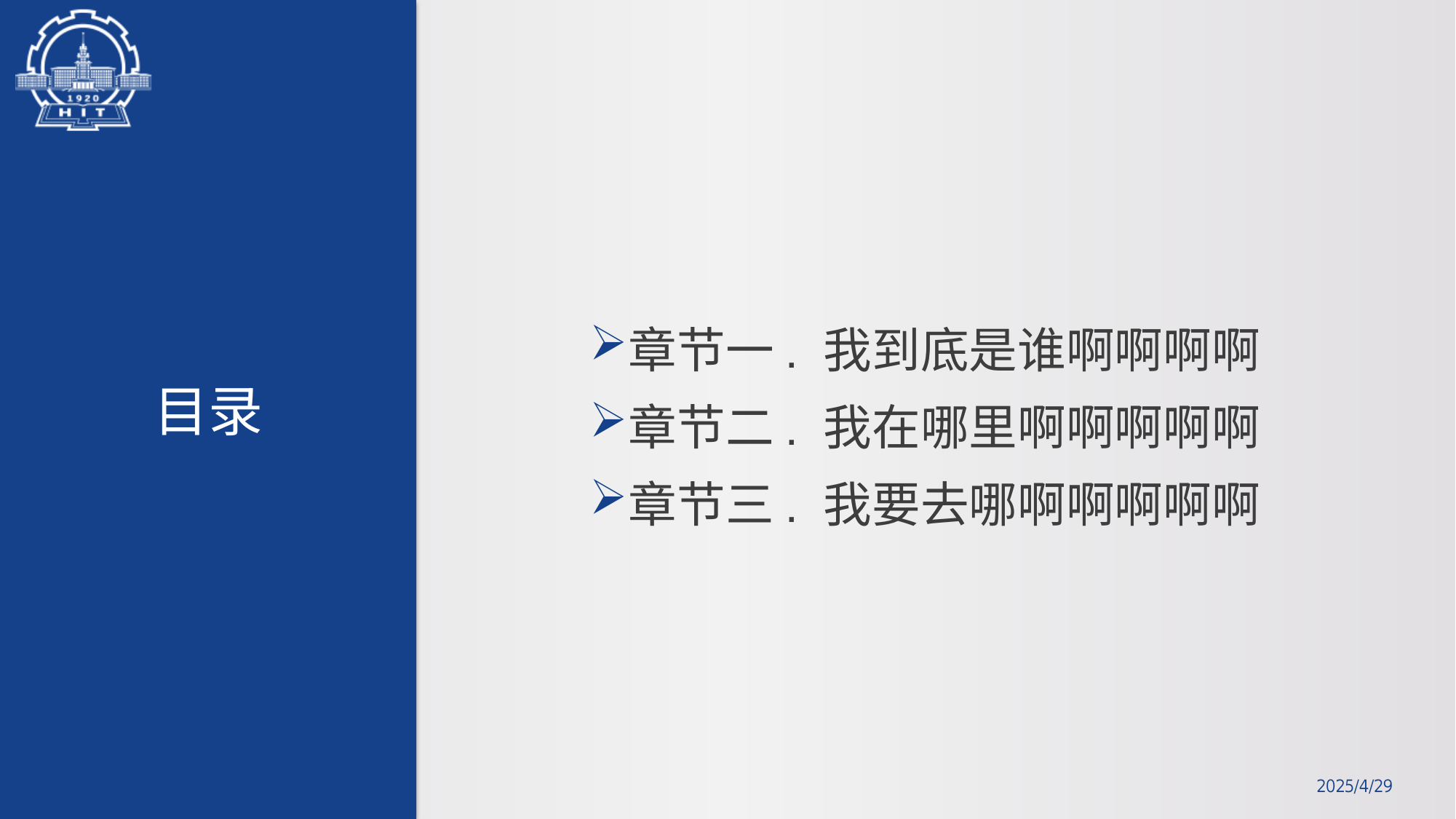

章节一. 我到底是谁啊啊啊啊
章节二. 我在哪里啊啊啊啊啊
章节三. 我要去哪啊啊啊啊啊
# 目录